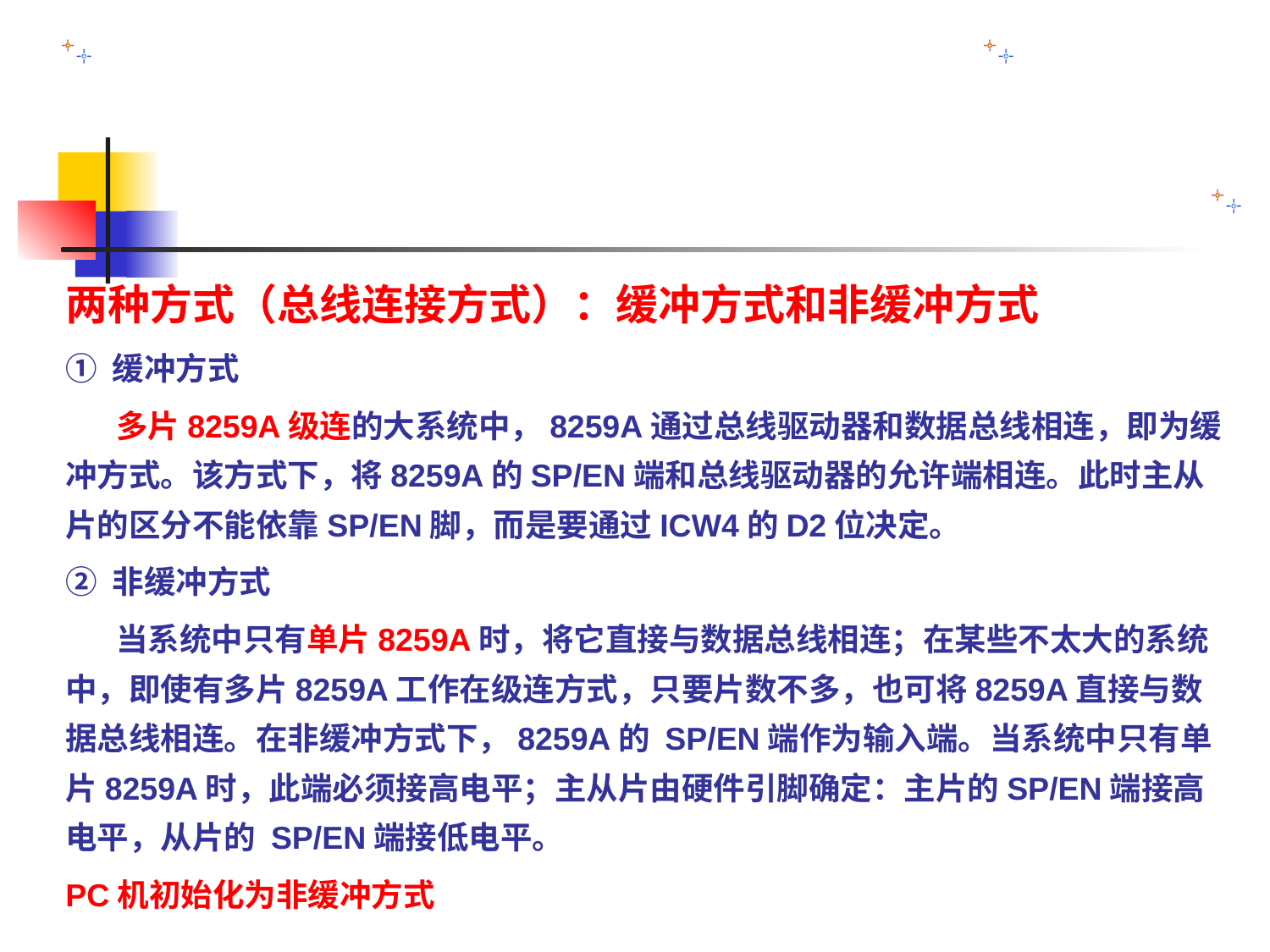

两种方式（总线连接方式）：缓冲方式和非缓冲方式
① 缓冲方式
      多片8259A级连的大系统中，8259A通过总线驱动器和数据总线相连，即为缓冲方式。该方式下，将8259A的SP/EN端和总线驱动器的允许端相连。此时主从片的区分不能依靠SP/EN脚，而是要通过ICW4的D2位决定。
② 非缓冲方式
      当系统中只有单片8259A时，将它直接与数据总线相连；在某些不太大的系统中，即使有多片8259A工作在级连方式，只要片数不多，也可将8259A直接与数据总线相连。在非缓冲方式下，8259A的 SP/EN端作为输入端。当系统中只有单片8259A时，此端必须接高电平；主从片由硬件引脚确定：主片的SP/EN端接高电平，从片的 SP/EN端接低电平。
PC机初始化为非缓冲方式